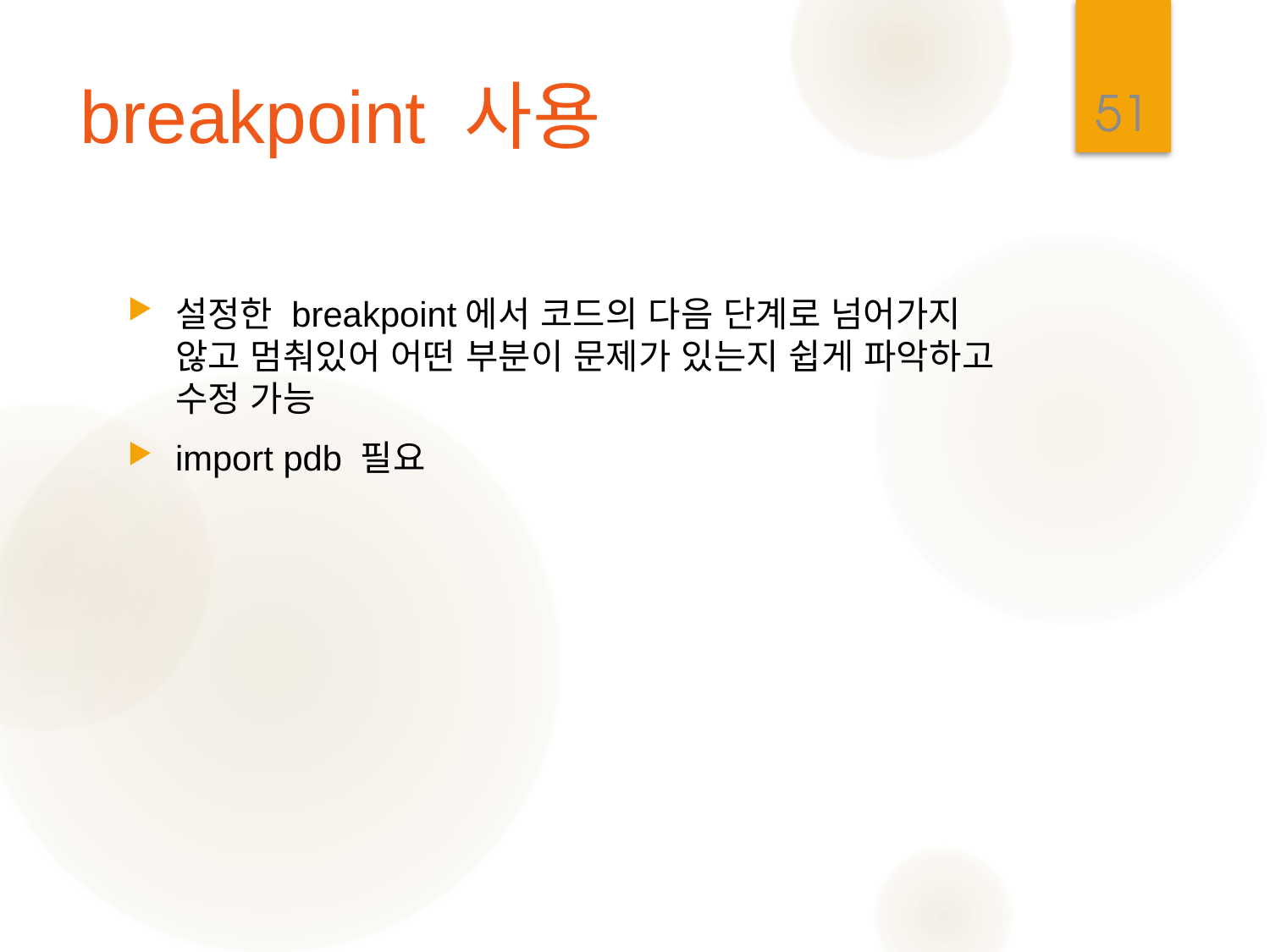

51
# breakpoint 사용
설정한 breakpoint에서 코드의 다음 단계로 넘어가지 않고 멈춰있어 어떤 부분이 문제가 있는지 쉽게 파악하고 수정 가능
import pdb 필요